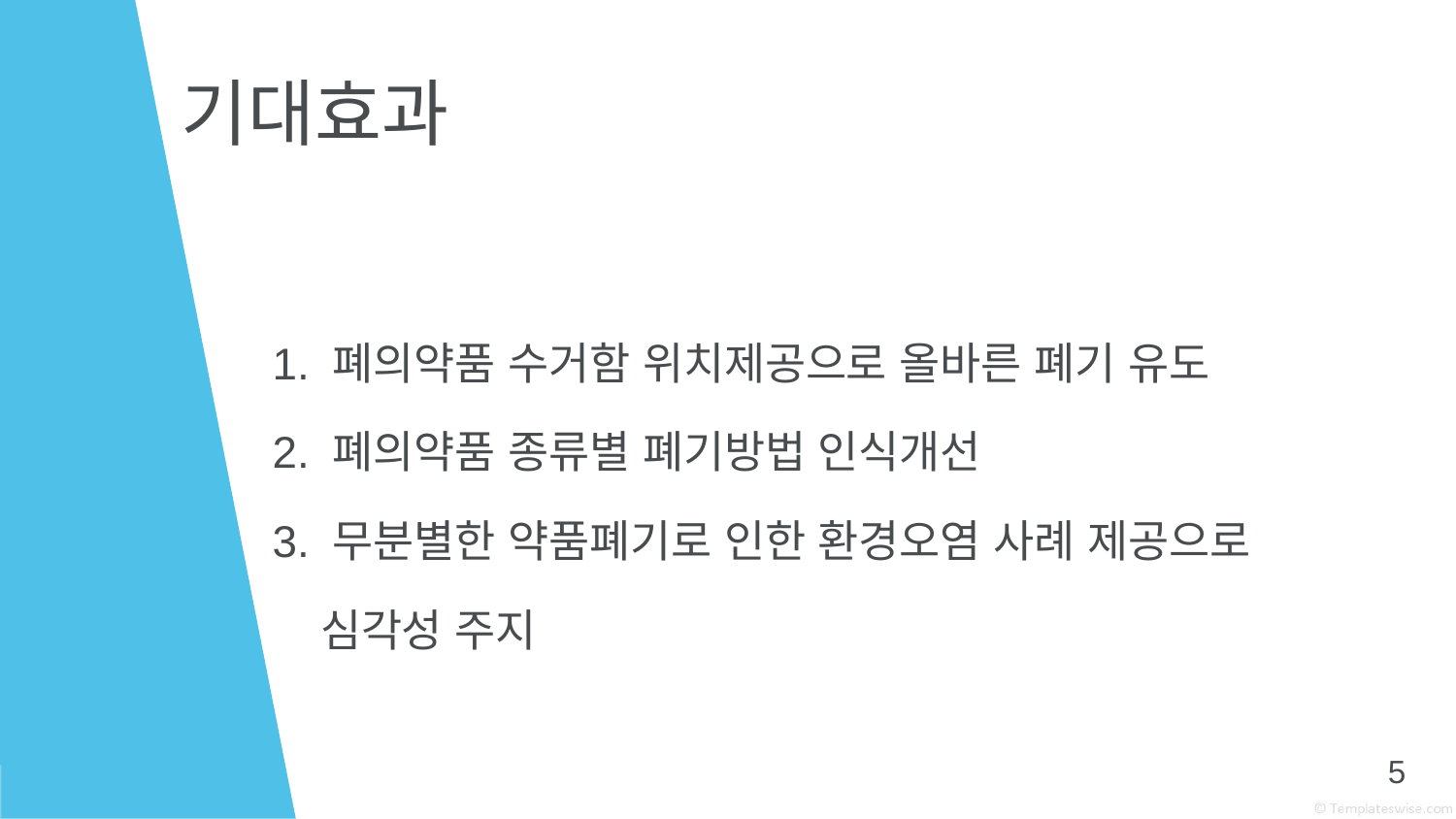

# 기대효과
 폐의약품 수거함 위치제공으로 올바른 폐기 유도
 폐의약품 종류별 폐기방법 인식개선
 무분별한 약품폐기로 인한 환경오염 사례 제공으로
   심각성 주지
5